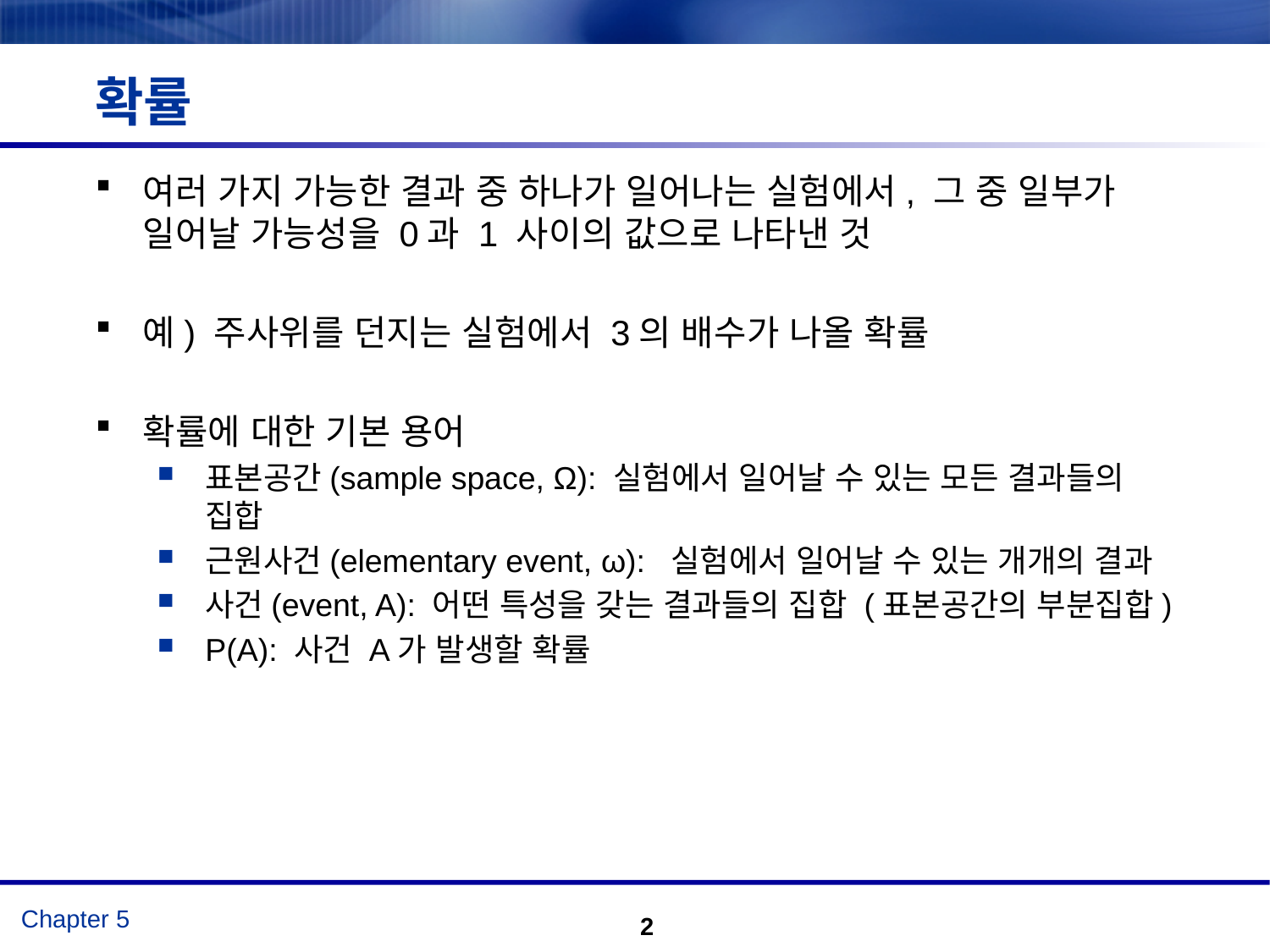

# 확률
여러 가지 가능한 결과 중 하나가 일어나는 실험에서, 그 중 일부가 일어날 가능성을 0과 1 사이의 값으로 나타낸 것

예) 주사위를 던지는 실험에서 3의 배수가 나올 확률

확률에 대한 기본 용어
표본공간(sample space, Ω): 실험에서 일어날 수 있는 모든 결과들의 집합
근원사건(elementary event, ω):  실험에서 일어날 수 있는 개개의 결과
사건(event, A): 어떤 특성을 갖는 결과들의 집합 (표본공간의 부분집합)
P(A): 사건 A가 발생할 확률
2